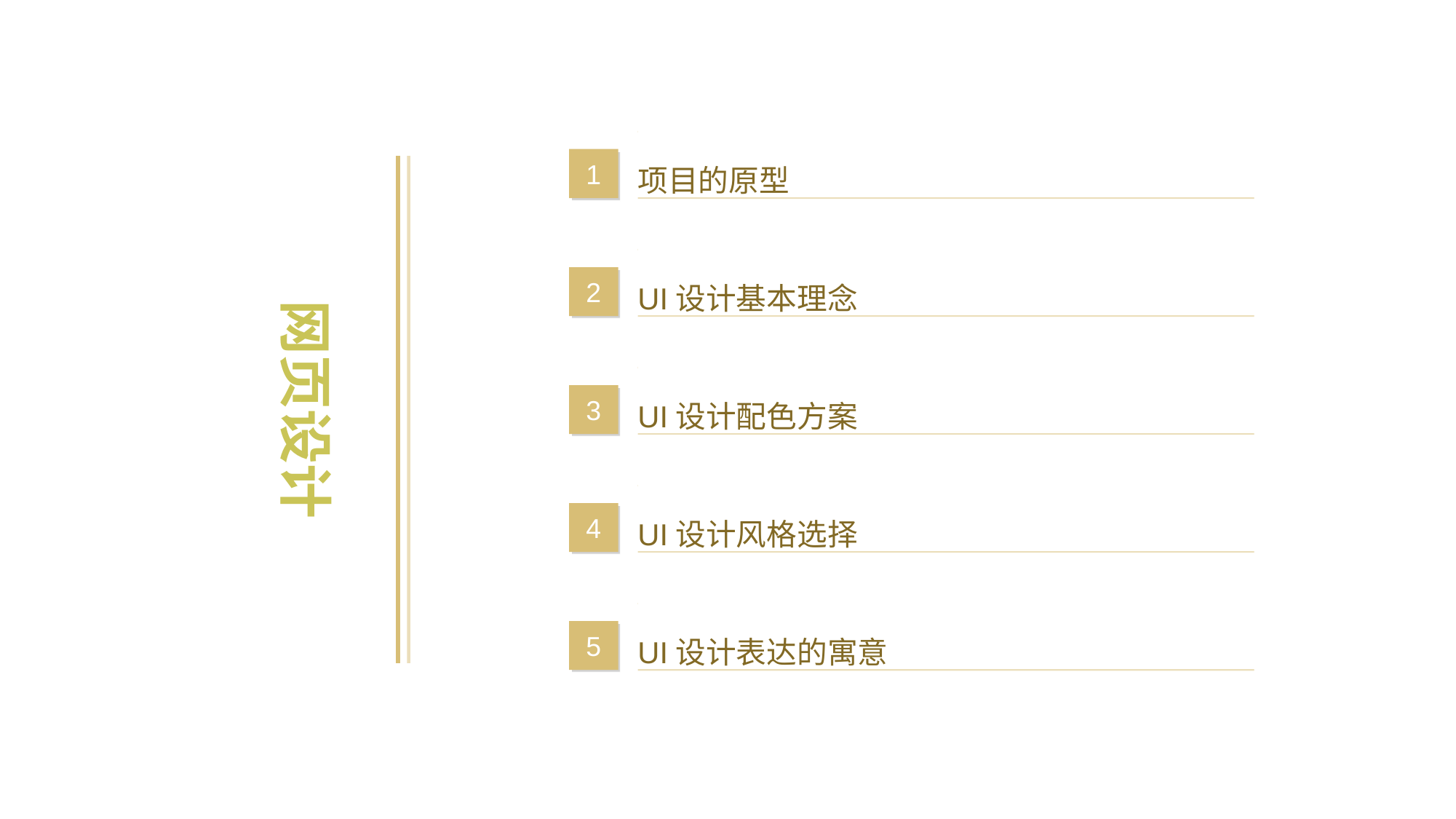

项目的原型
1
网页设计
UI设计基本理念
2
UI设计配色方案
3
UI设计风格选择
4
UI设计表达的寓意
5